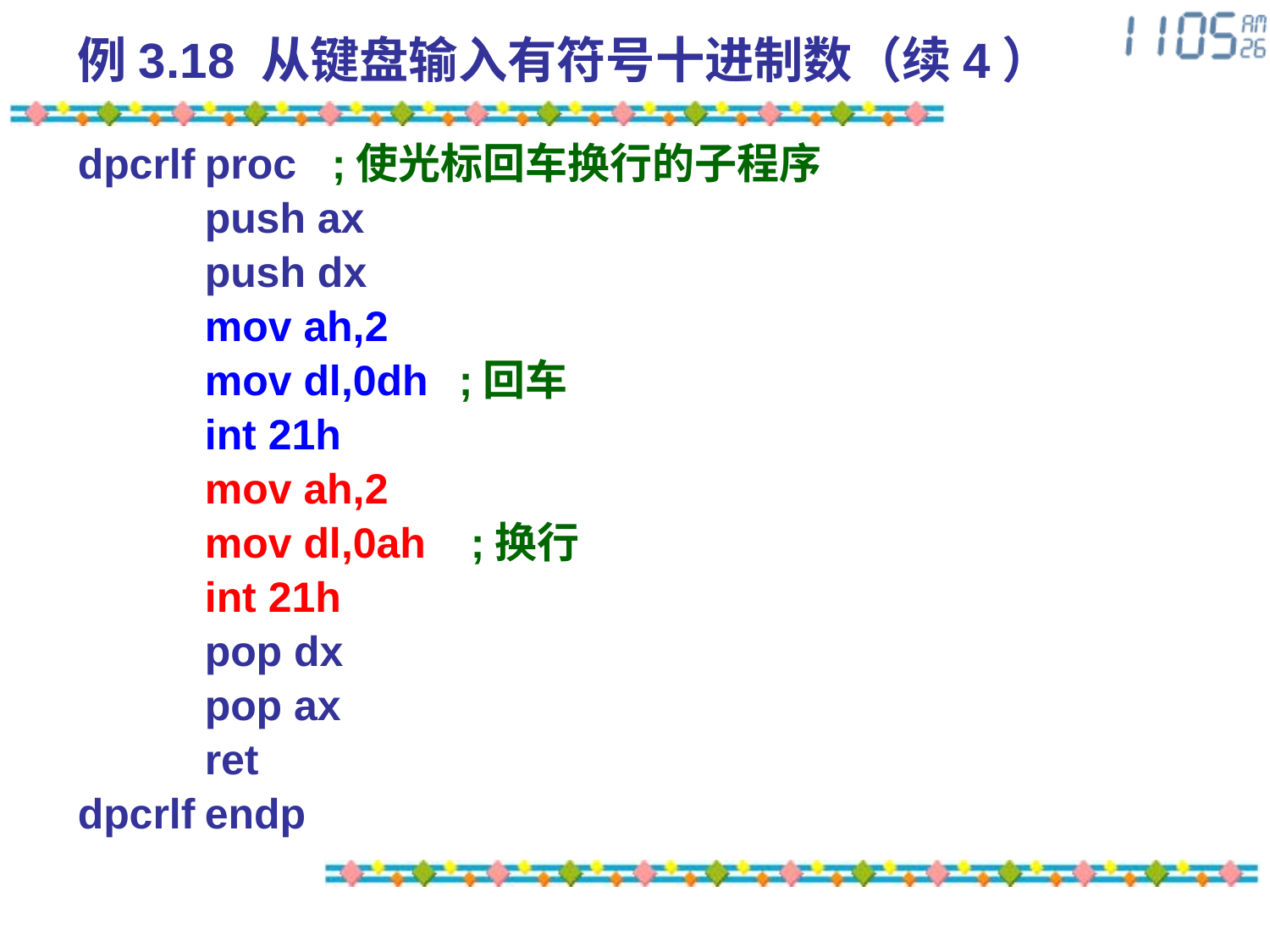

# 例3.18 从键盘输入有符号十进制数（续4）
dpcrlf	proc	;使光标回车换行的子程序
	push ax
	push dx
	mov ah,2
	mov dl,0dh	;回车
	int 21h
	mov ah,2
	mov dl,0ah	 ;换行
	int 21h
	pop dx
	pop ax
	ret
dpcrlf	endp